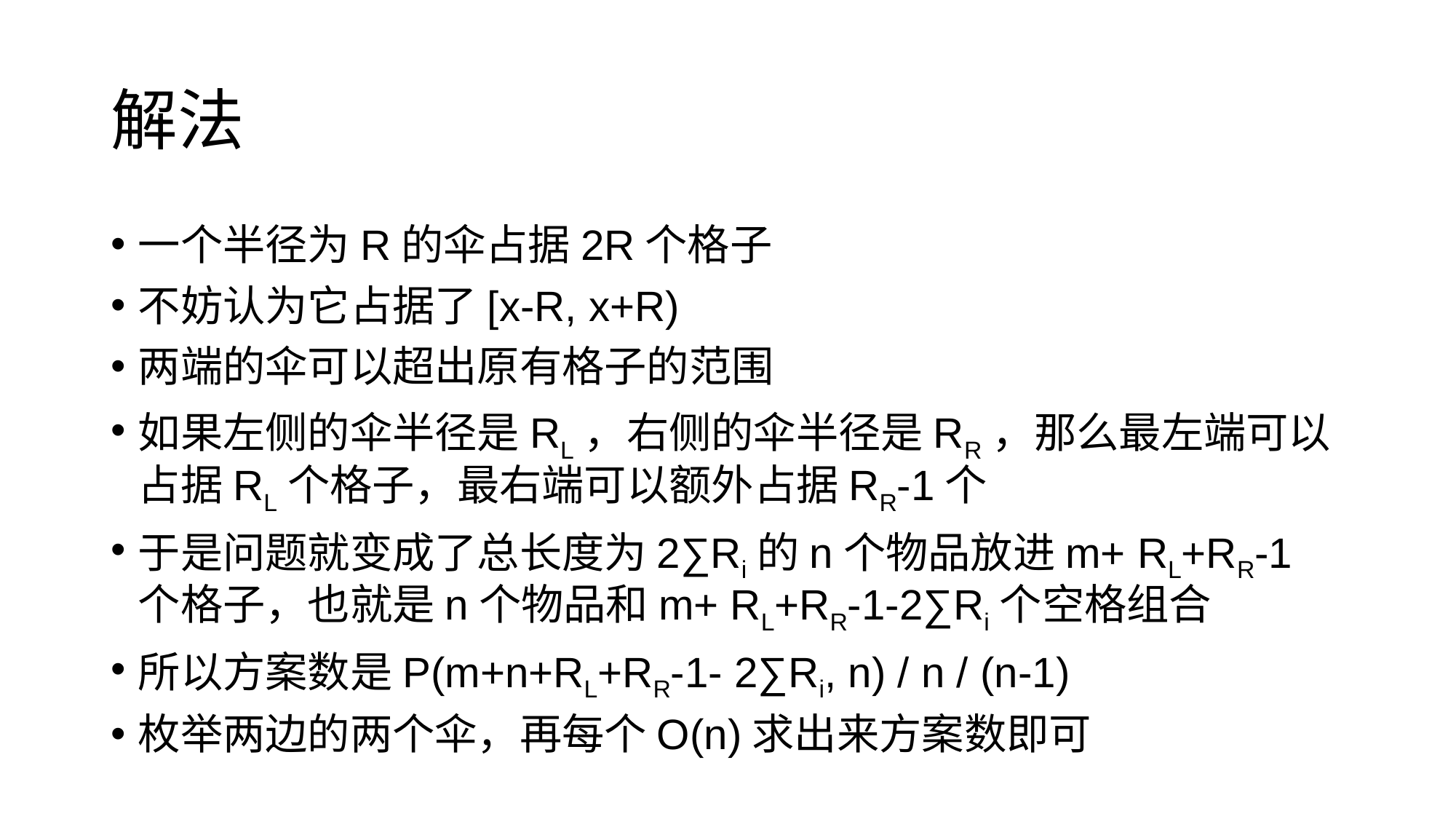

# 解法
一个半径为R的伞占据2R个格子
不妨认为它占据了[x-R, x+R)
两端的伞可以超出原有格子的范围
如果左侧的伞半径是RL，右侧的伞半径是RR，那么最左端可以占据RL个格子，最右端可以额外占据RR-1个
于是问题就变成了总长度为2∑Ri的n个物品放进m+ RL+RR-1个格子，也就是n个物品和m+ RL+RR-1-2∑Ri个空格组合
所以方案数是P(m+n+RL+RR-1- 2∑Ri, n) / n / (n-1)
枚举两边的两个伞，再每个O(n)求出来方案数即可